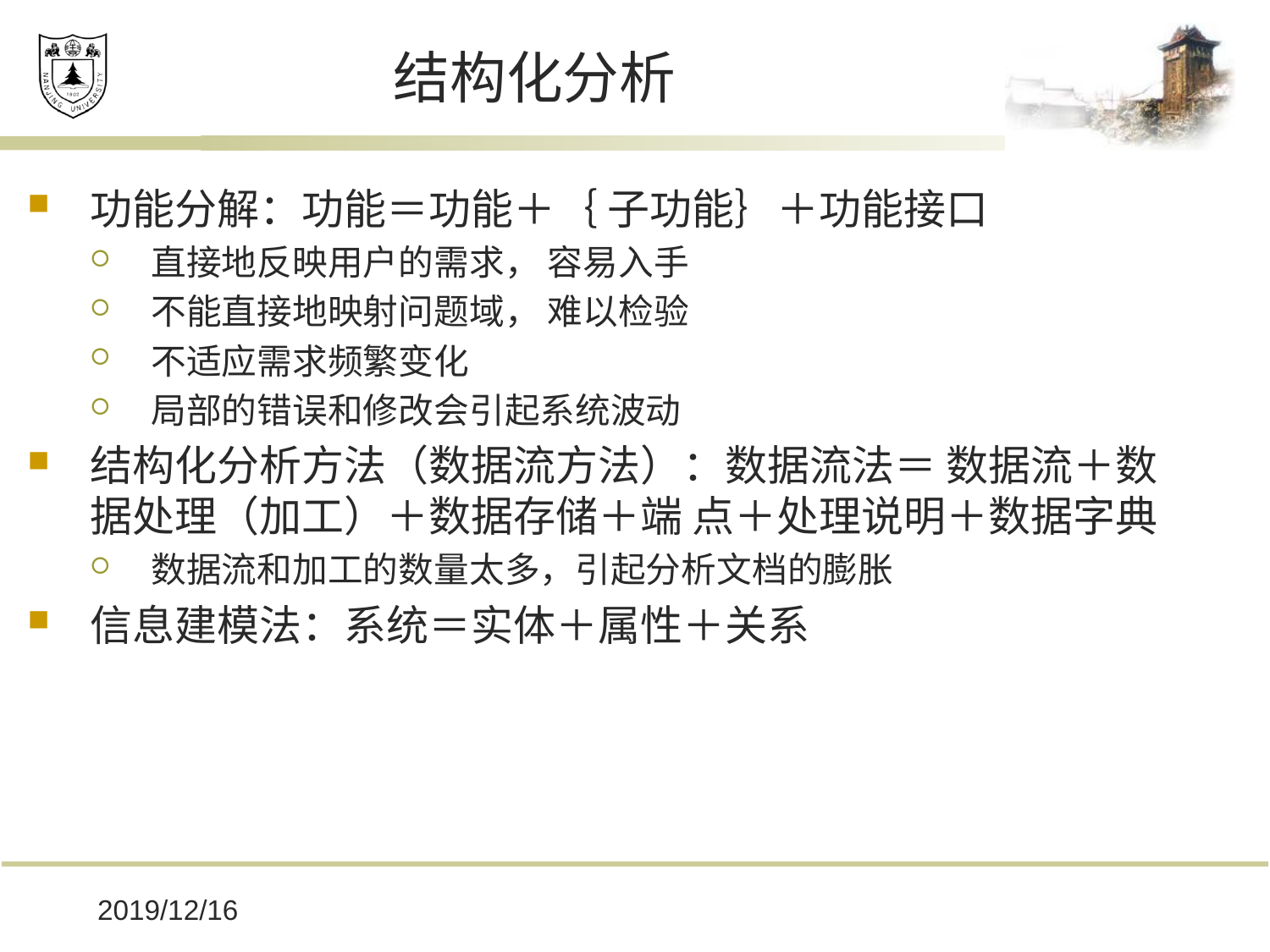

# 结构化分析
功能分解：功能＝功能＋｛ 子功能｝＋功能接口
直接地反映用户的需求， 容易入手
不能直接地映射问题域， 难以检验
不适应需求频繁变化
局部的错误和修改会引起系统波动
结构化分析方法（数据流方法）：数据流法＝ 数据流＋数据处理（加工）＋数据存储＋端 点＋处理说明＋数据字典
数据流和加工的数量太多，引起分析文档的膨胀
信息建模法：系统＝实体＋属性＋关系

2019/12/16